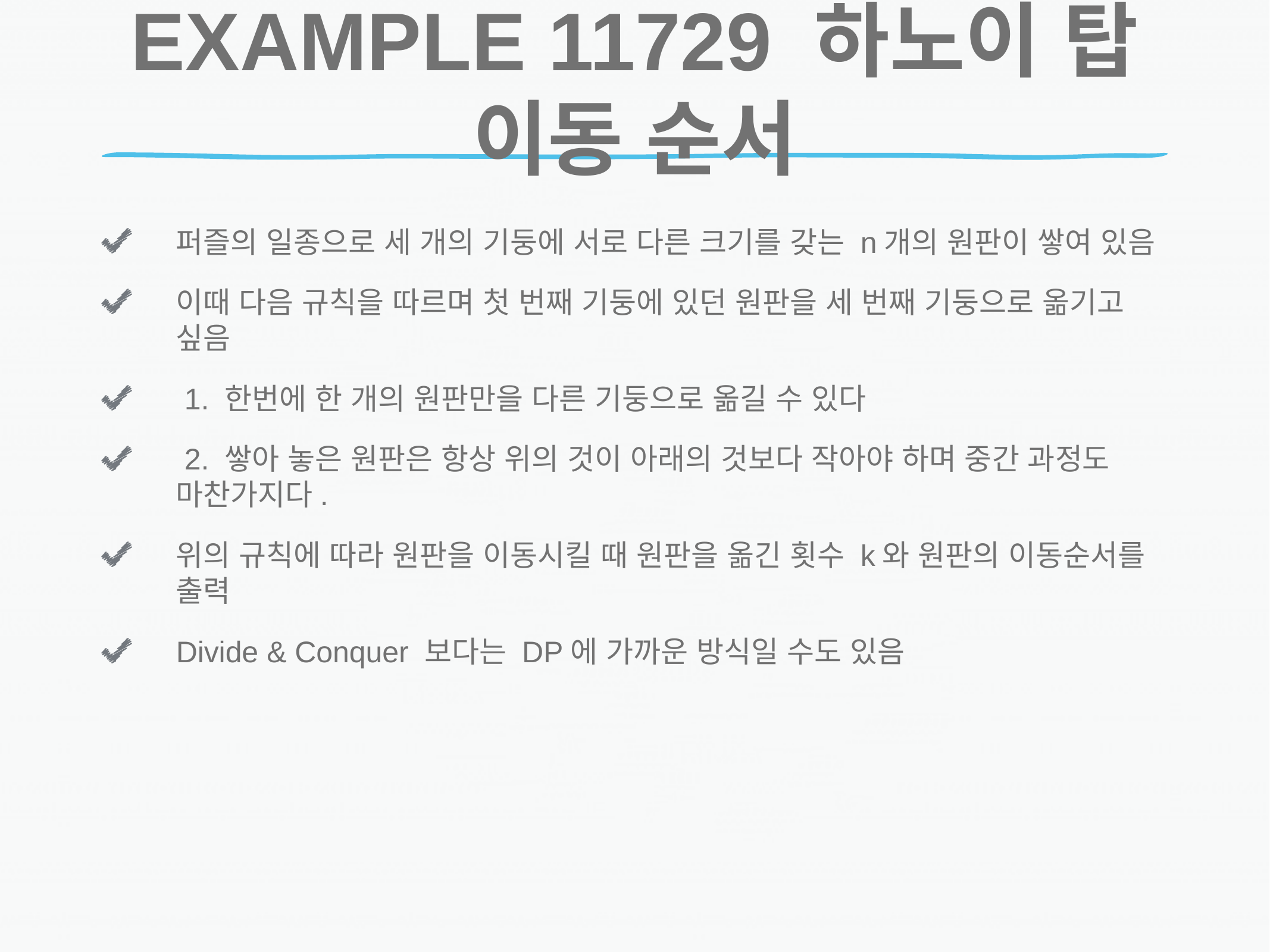

# example 11729 하노이 탑 이동 순서
퍼즐의 일종으로 세 개의 기둥에 서로 다른 크기를 갖는 n개의 원판이 쌓여 있음
이때 다음 규칙을 따르며 첫 번째 기둥에 있던 원판을 세 번째 기둥으로 옮기고 싶음
 1. 한번에 한 개의 원판만을 다른 기둥으로 옮길 수 있다
 2. 쌓아 놓은 원판은 항상 위의 것이 아래의 것보다 작아야 하며 중간 과정도 마찬가지다.
위의 규칙에 따라 원판을 이동시킬 때 원판을 옮긴 횟수 k와 원판의 이동순서를 출력
Divide & Conquer 보다는 DP에 가까운 방식일 수도 있음